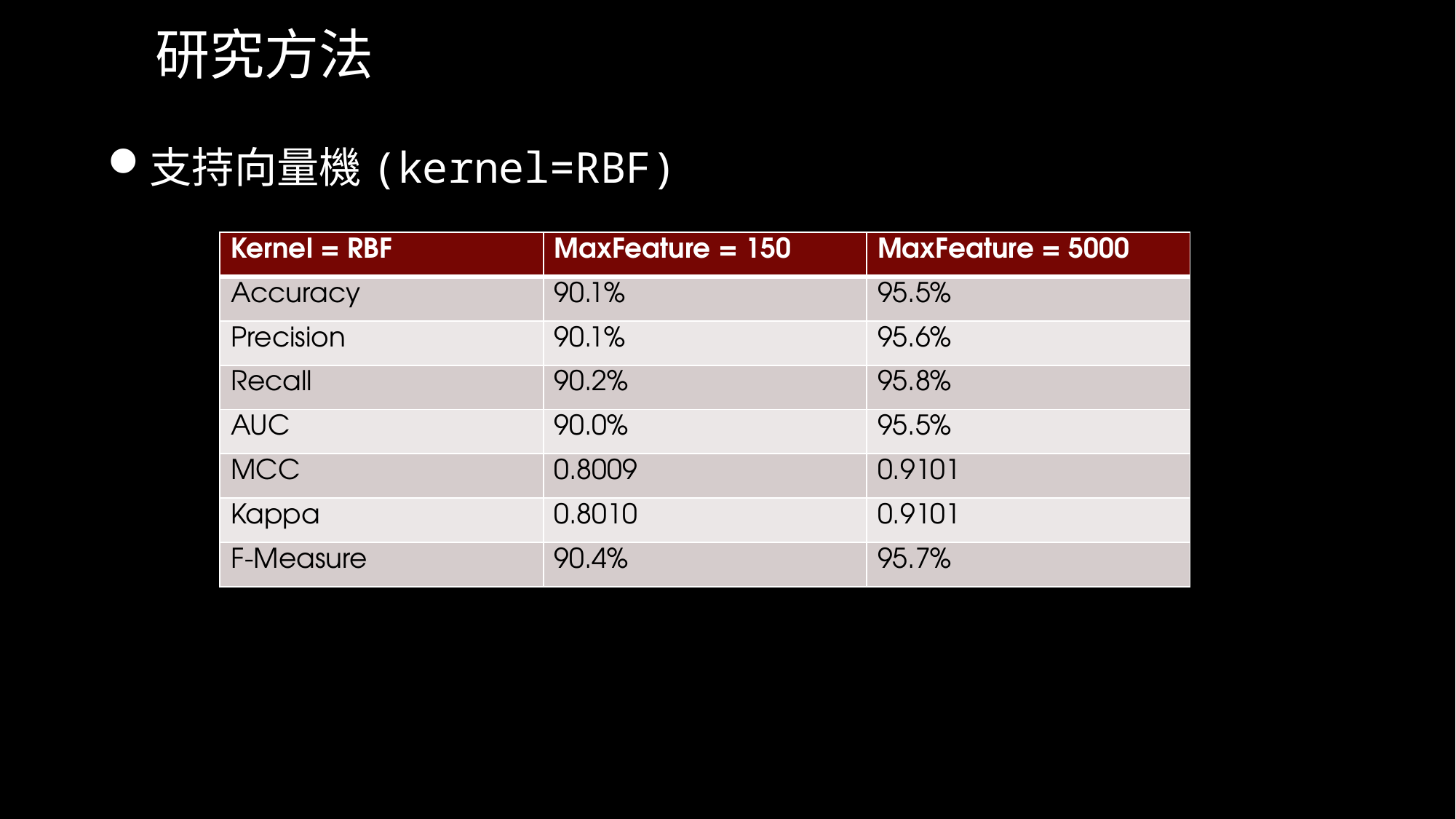

# 研究方法
支持向量機(kernel=RBF)
| Kernel = RBF | MaxFeature = 150 | MaxFeature = 5000 |
| --- | --- | --- |
| Accuracy | 90.1% | 95.5% |
| Precision | 90.1% | 95.6% |
| Recall | 90.2% | 95.8% |
| AUC | 90.0% | 95.5% |
| MCC | 0.8009 | 0.9101 |
| Kappa | 0.8010 | 0.9101 |
| F-Measure | 90.4% | 95.7% |